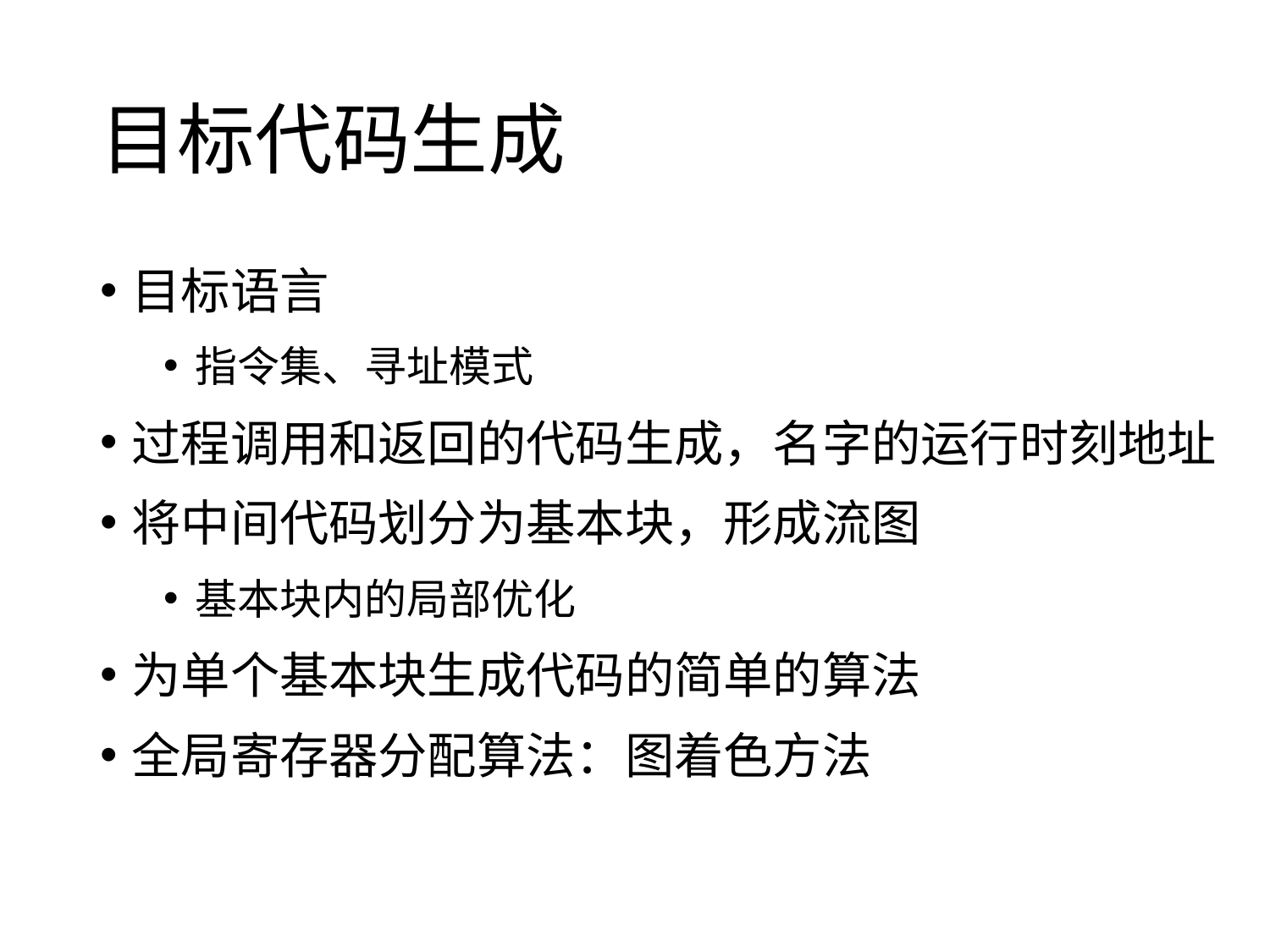

# 目标代码生成
目标语言
指令集、寻址模式
过程调用和返回的代码生成，名字的运行时刻地址
将中间代码划分为基本块，形成流图
基本块内的局部优化
为单个基本块生成代码的简单的算法
全局寄存器分配算法：图着色方法